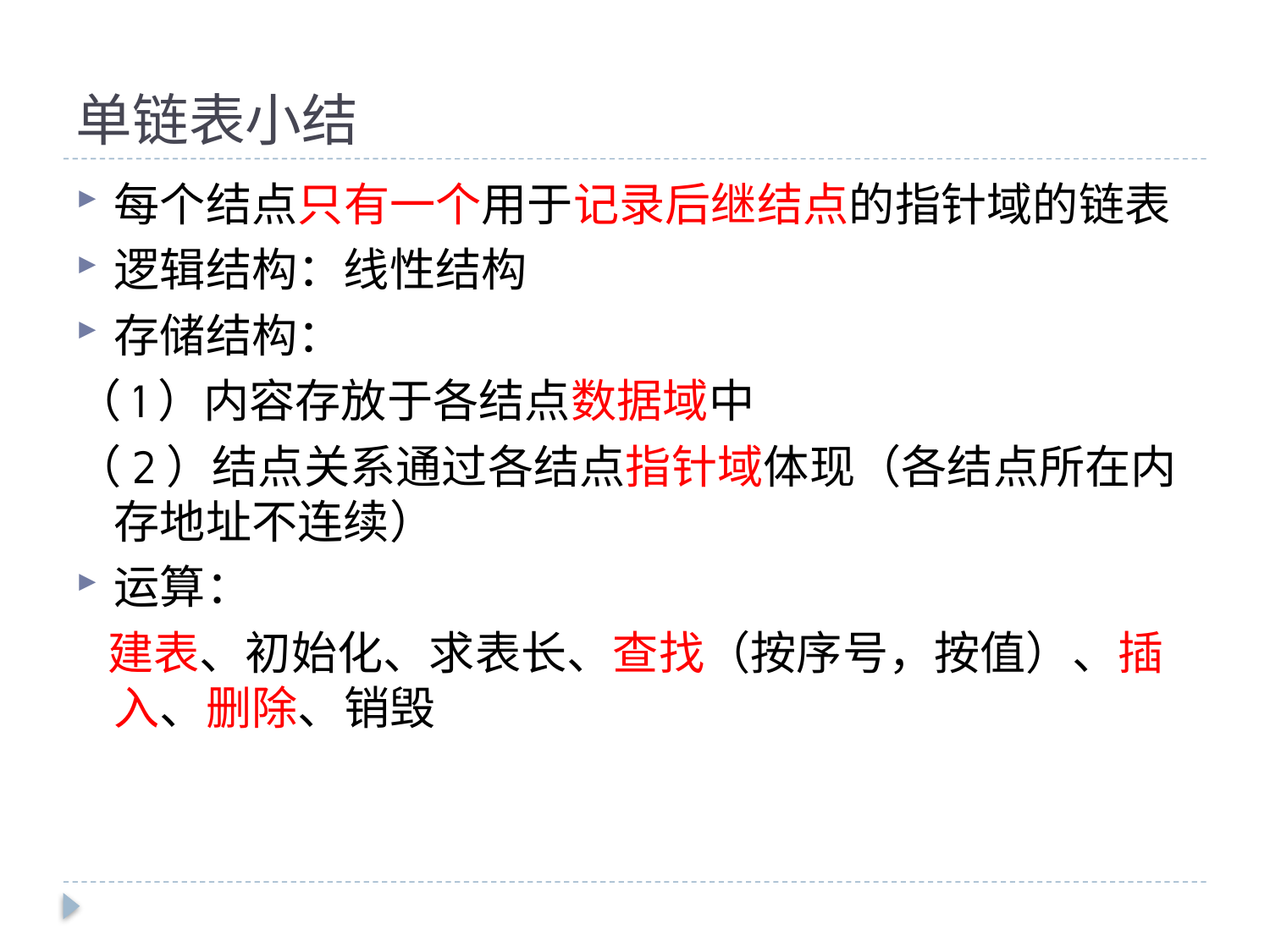

# 单链表小结
每个结点只有一个用于记录后继结点的指针域的链表
逻辑结构：线性结构
存储结构：
（1）内容存放于各结点数据域中
（2）结点关系通过各结点指针域体现（各结点所在内存地址不连续）
运算：
  建表、初始化、求表长、查找（按序号，按值）、插入、删除、销毁